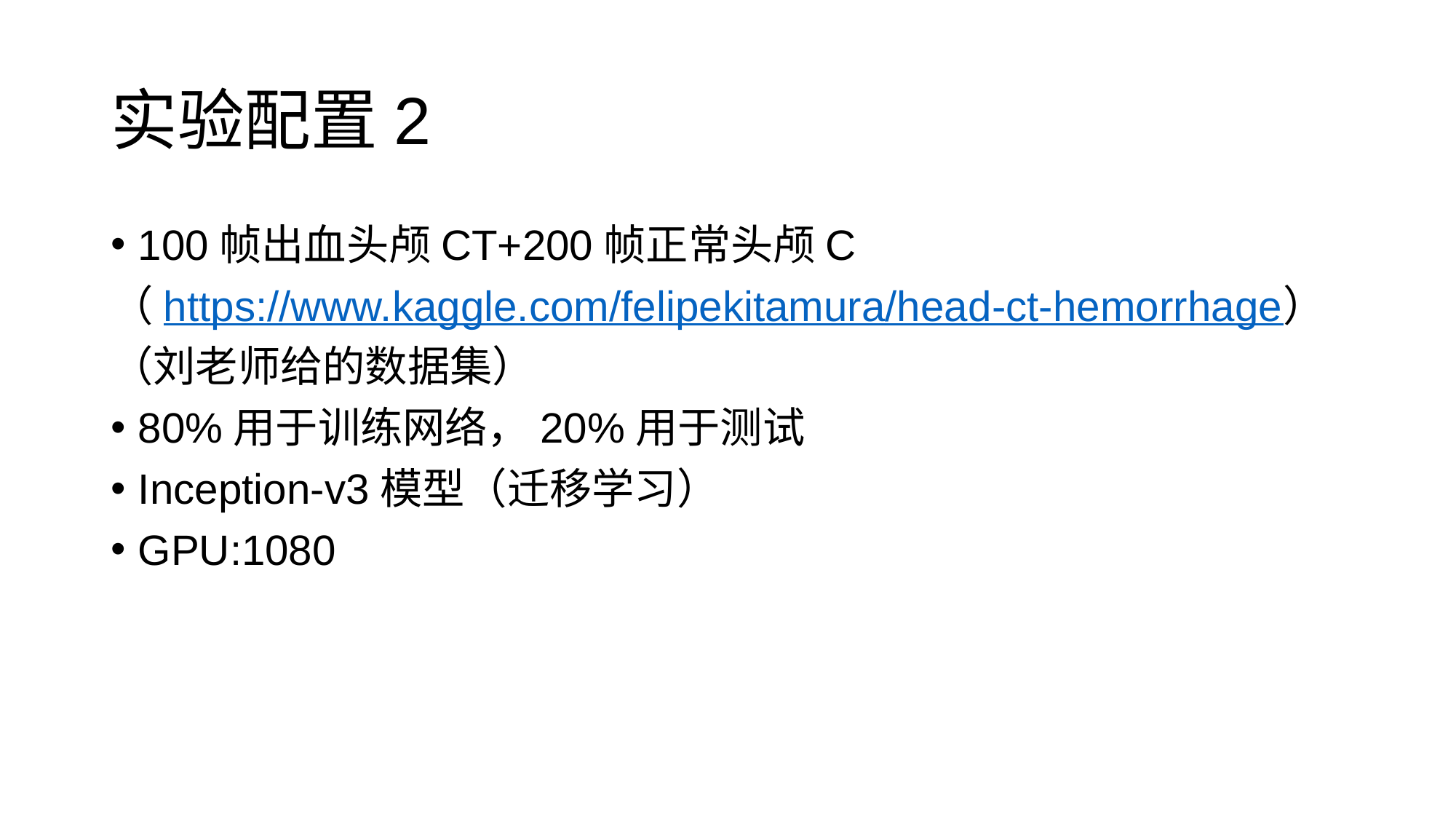

# 实验配置2
100帧出血头颅CT+200帧正常头颅C
（https://www.kaggle.com/felipekitamura/head-ct-hemorrhage）
（刘老师给的数据集）
80%用于训练网络，20%用于测试
Inception-v3模型（迁移学习）
GPU:1080